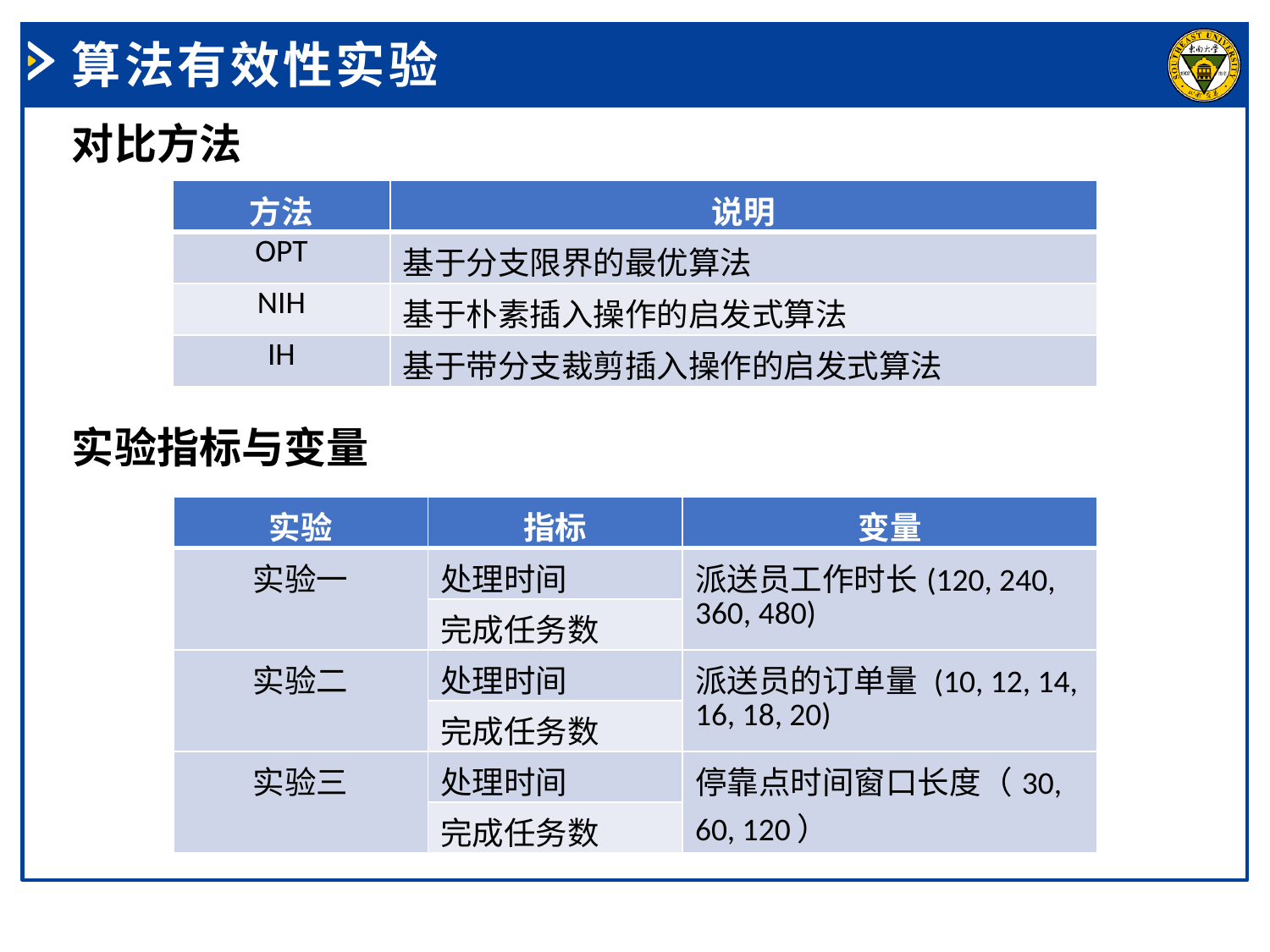

算法有效性实验
对比方法
| 方法 | 说明 |
| --- | --- |
| OPT | 基于分支限界的最优算法 |
| NIH | 基于朴素插入操作的启发式算法 |
| IH | 基于带分支裁剪插入操作的启发式算法 |
实验指标与变量
| 实验 | 指标 | 变量 |
| --- | --- | --- |
| 实验一 | 处理时间 | 派送员工作时长(120, 240, 360, 480) |
|  | 完成任务数 |  |
| 实验二 | 处理时间 | 派送员的订单量 (10, 12, 14, 16, 18, 20) |
|  | 完成任务数 |  |
| 实验三 | 处理时间 | 停靠点时间窗口长度（30, 60, 120） |
|  | 完成任务数 |  |
27